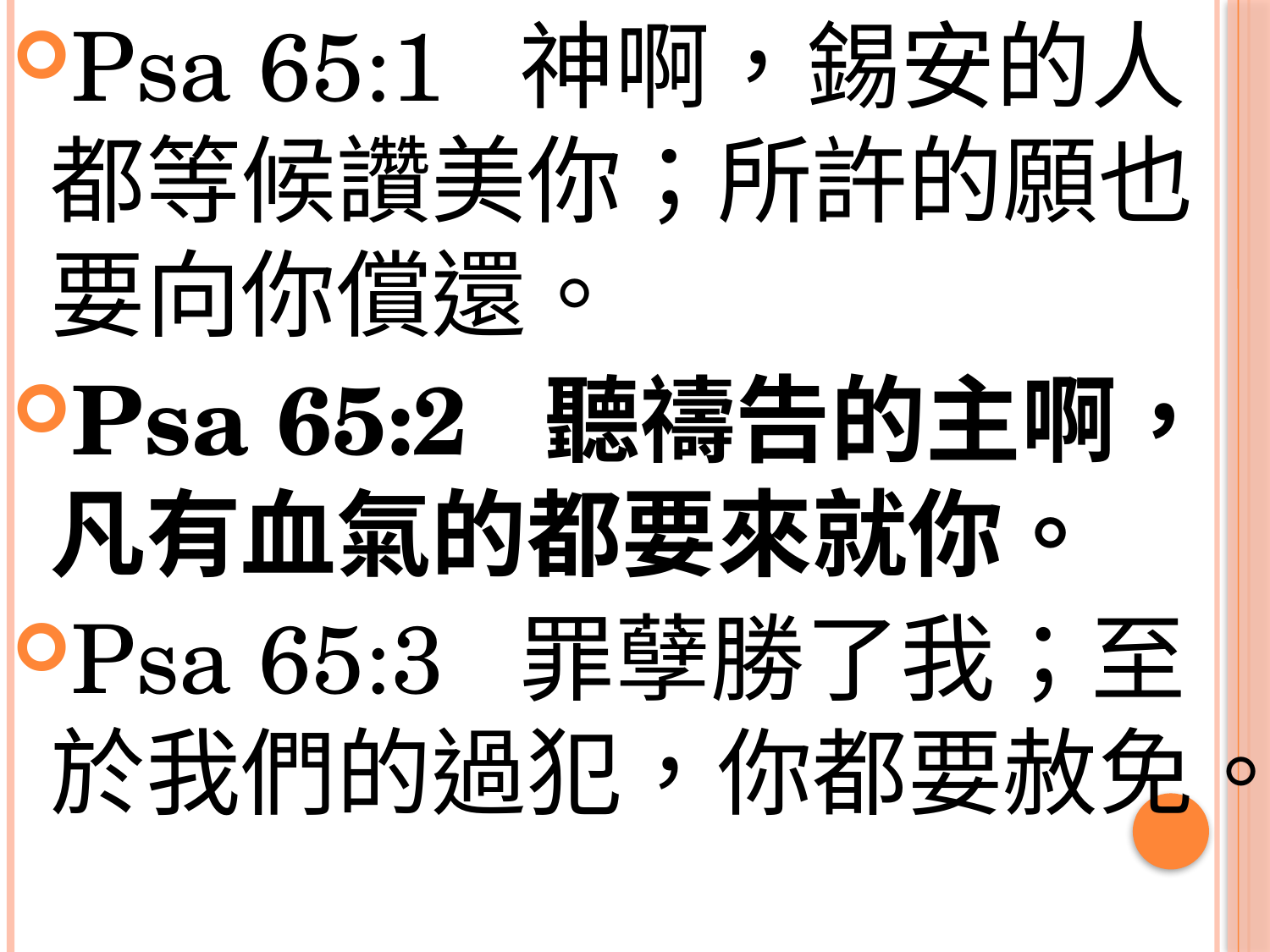

Psa 65:1  神啊，錫安的人都等候讚美你；所許的願也要向你償還。
Psa 65:2  聽禱告的主啊，凡有血氣的都要來就你。
Psa 65:3  罪孽勝了我；至於我們的過犯，你都要赦免。